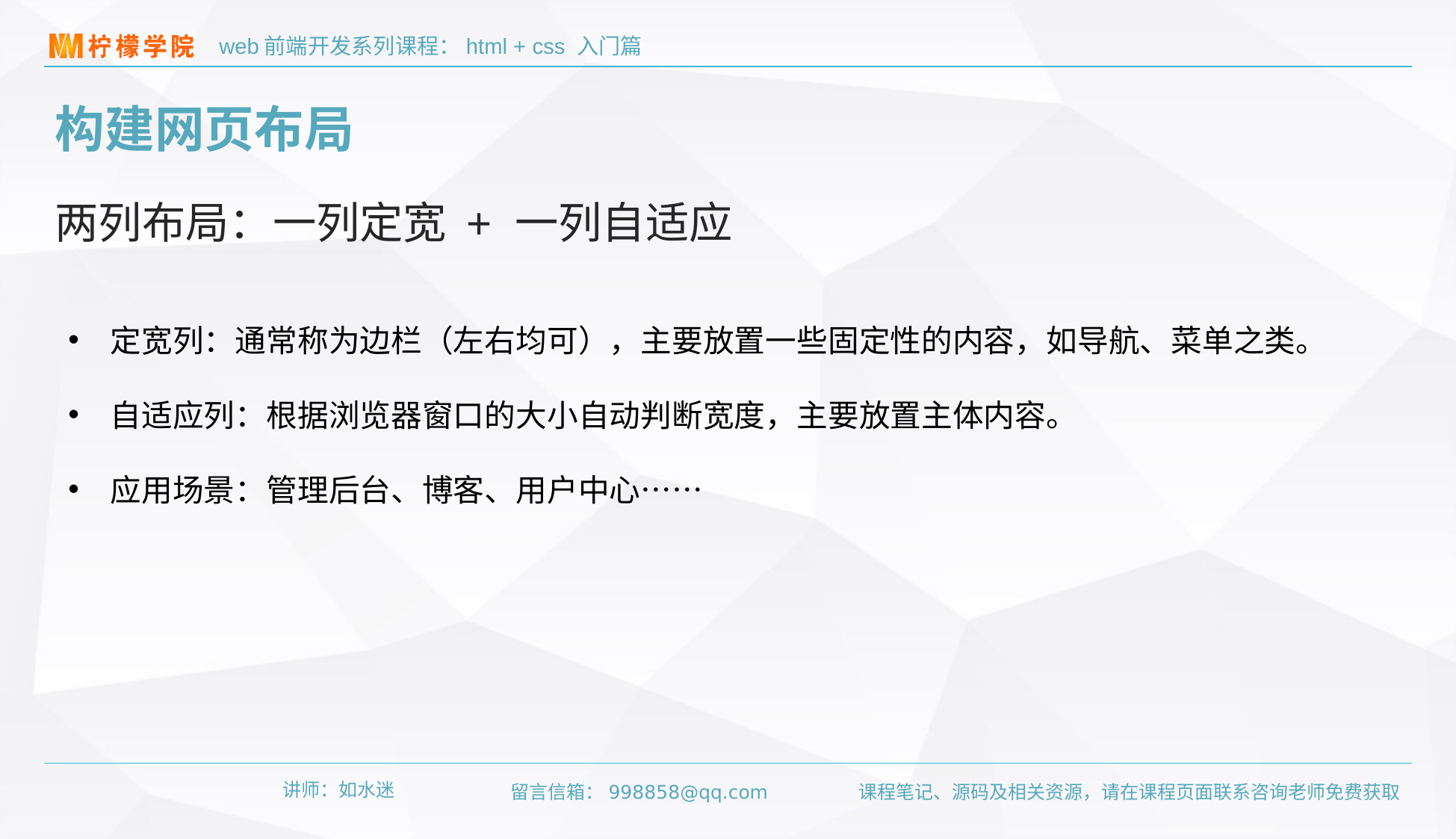

构建网页布局
两列布局：一列定宽 + 一列自适应
定宽列：通常称为边栏（左右均可），主要放置一些固定性的内容，如导航、菜单之类。
自适应列：根据浏览器窗口的大小自动判断宽度，主要放置主体内容。
应用场景：管理后台、博客、用户中心……